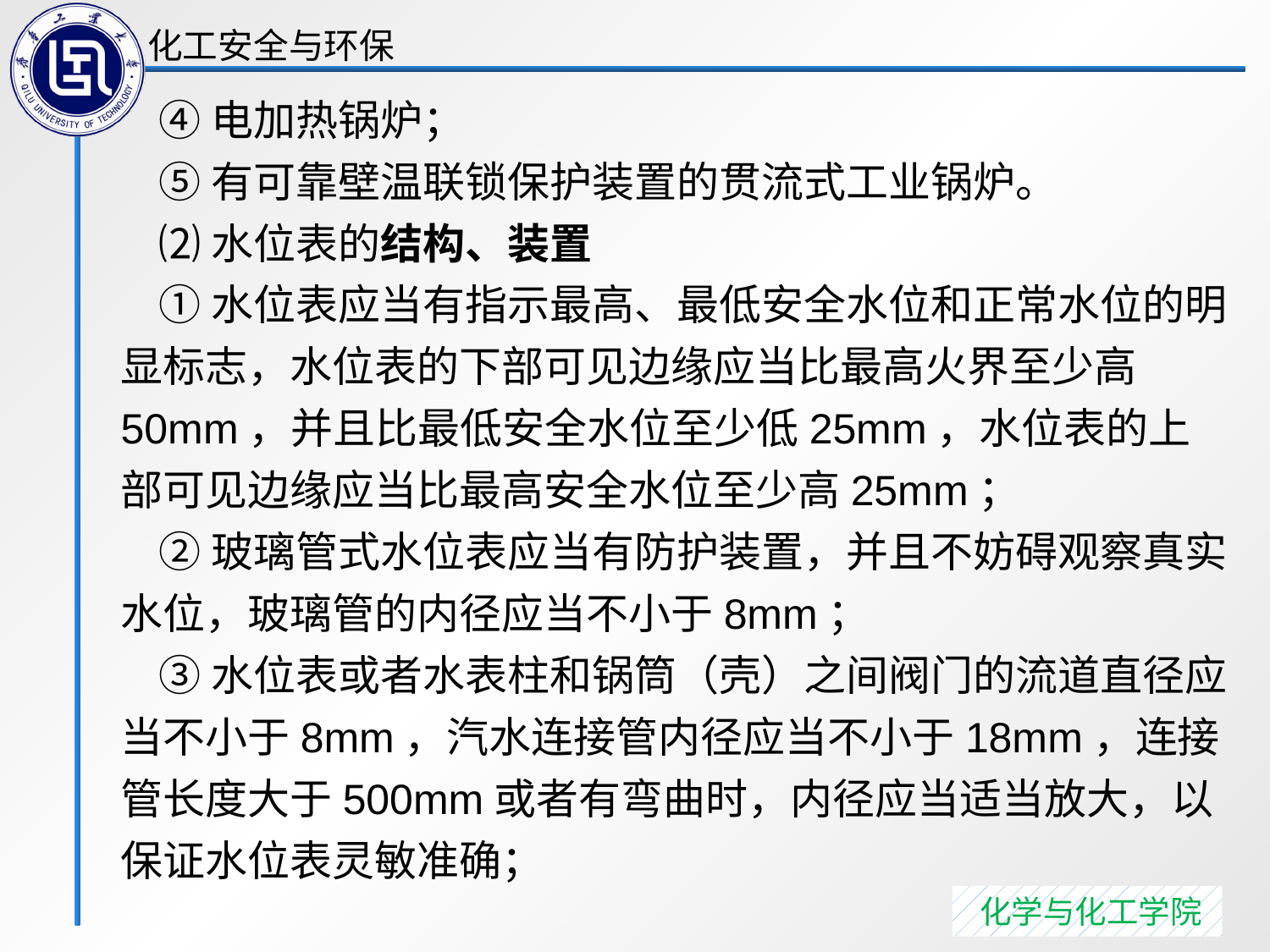

④电加热锅炉；
    ⑤有可靠壁温联锁保护装置的贯流式工业锅炉。
    ⑵水位表的结构、装置
    ①水位表应当有指示最高、最低安全水位和正常水位的明显标志，水位表的下部可见边缘应当比最高火界至少高50mm，并且比最低安全水位至少低25mm，水位表的上部可见边缘应当比最高安全水位至少高25mm；
    ②玻璃管式水位表应当有防护装置，并且不妨碍观察真实水位，玻璃管的内径应当不小于8mm；
    ③水位表或者水表柱和锅筒（壳）之间阀门的流道直径应当不小于8mm，汽水连接管内径应当不小于18mm，连接管长度大于500mm或者有弯曲时，内径应当适当放大，以保证水位表灵敏准确；